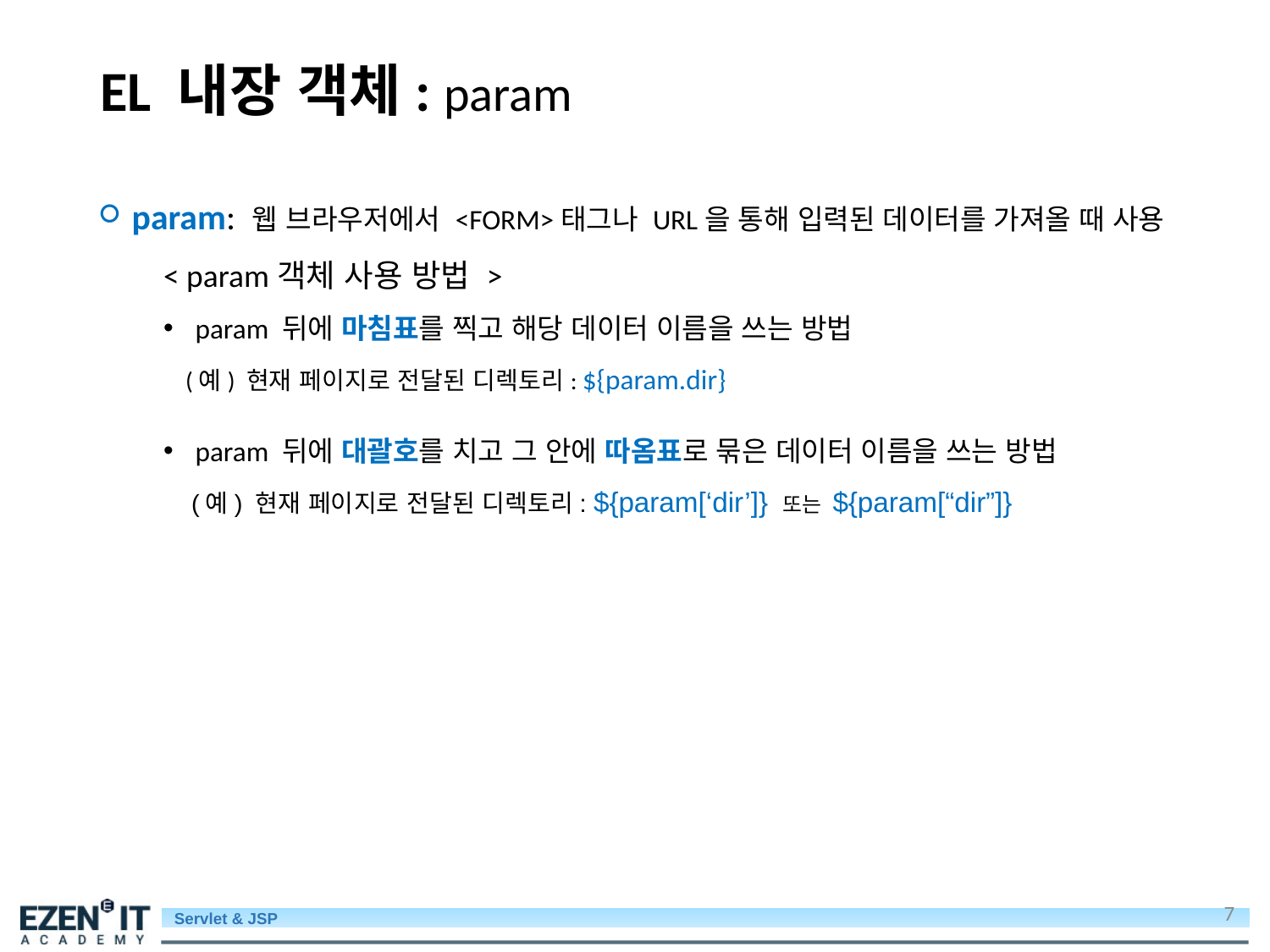

# EL 내장 객체: param
param: 웹 브라우저에서 <FORM>태그나 URL을 통해 입력된 데이터를 가져올 때 사용
< param객체 사용 방법 >
param 뒤에 마침표를 찍고 해당 데이터 이름을 쓰는 방법
    (예) 현재 페이지로 전달된 디렉토리: ${param.dir}
param 뒤에 대괄호를 치고 그 안에 따옴표로 묶은 데이터 이름을 쓰는 방법
    (예) 현재 페이지로 전달된 디렉토리: ${param[‘dir’]} 또는 ${param[“dir”]}
7